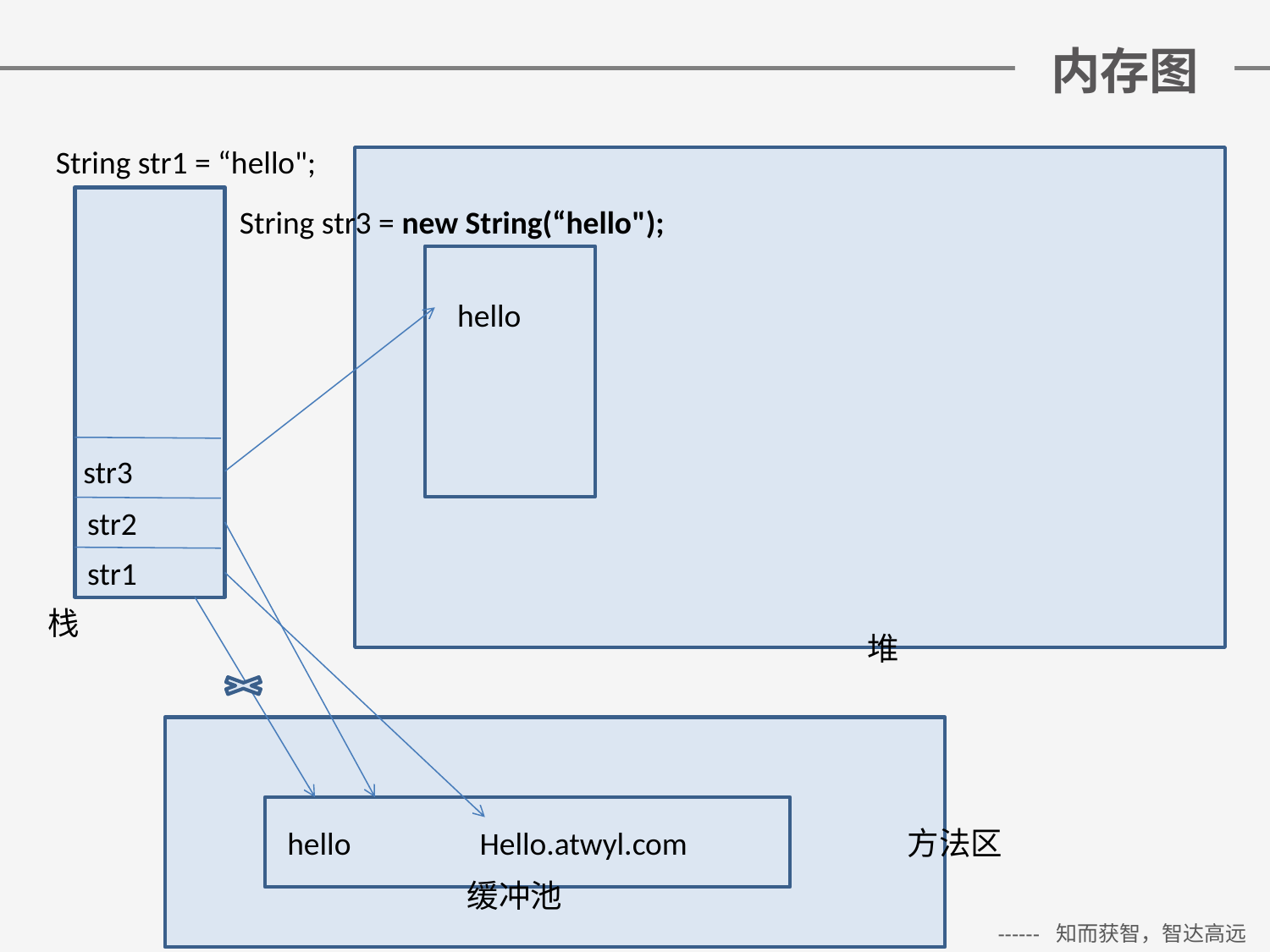

# 内存图
String str1 = “hello";

String str3 = new String(“hello");

hello
str3
str2
str1
栈
堆

hello
Hello.atwyl.com
方法区
缓冲池